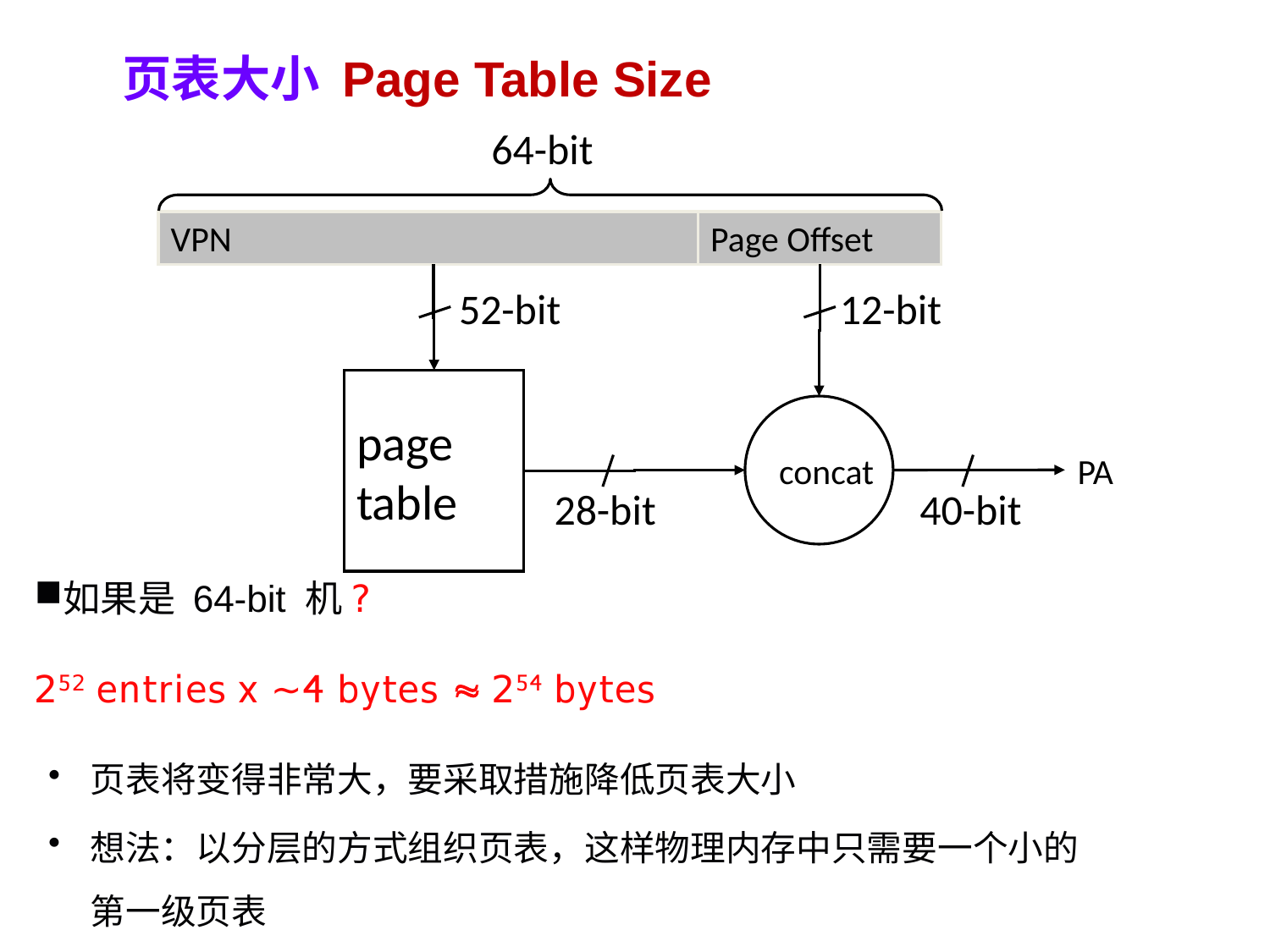

# 页表大小 Page Table Size

如果是 64-bit 机?

252 entries x ~4 bytes ≈ 254 bytes

64-bit
VPN
Page Offset
52-bit
12-bit

page
table
concat
PA

28-bit
40-bit
页表将变得非常大，要采取措施降低页表大小
想法：以分层的方式组织页表，这样物理内存中只需要一个小的第一级页表